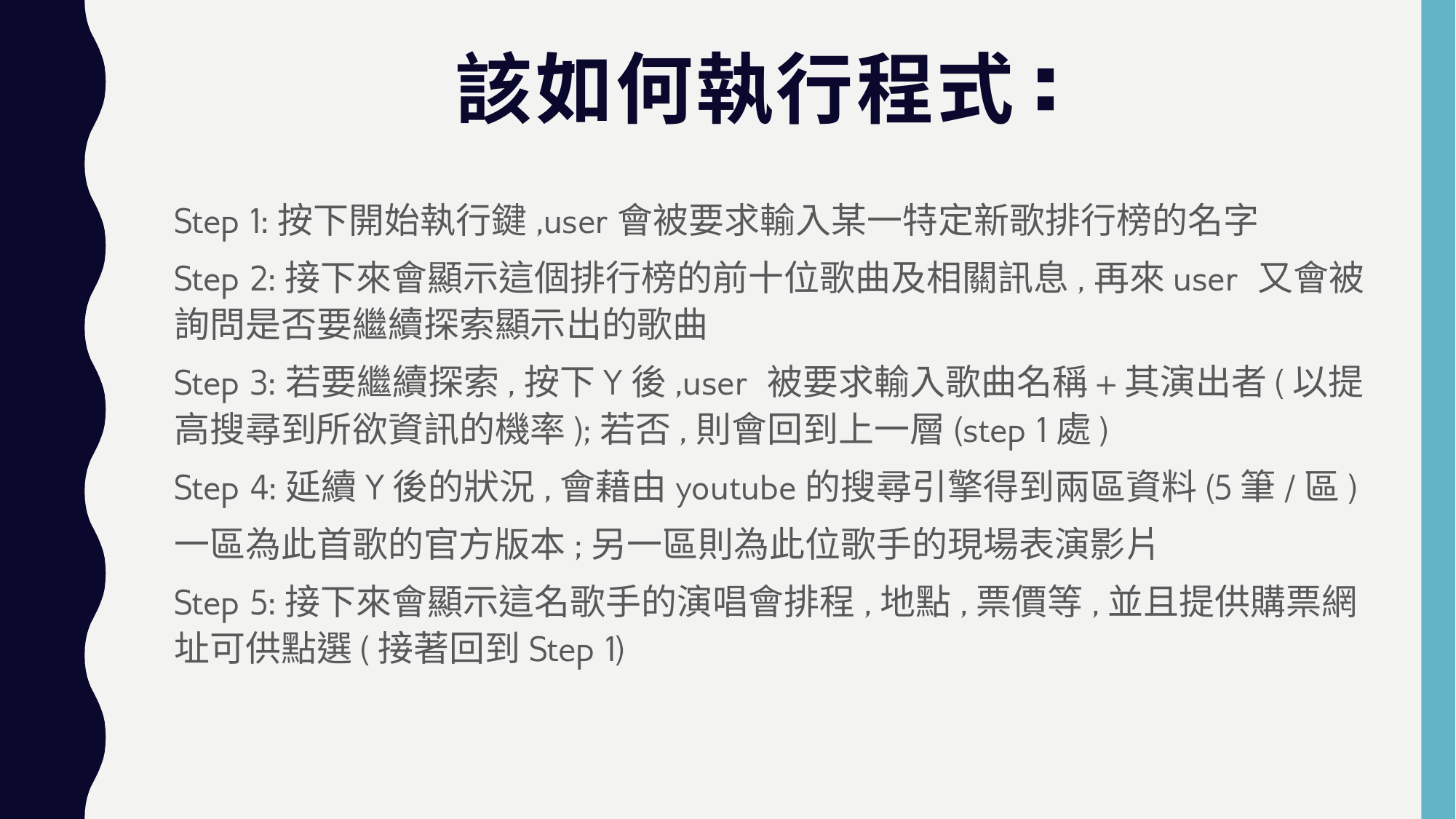

# 該如何執行程式:
Step 1:按下開始執行鍵,user會被要求輸入某一特定新歌排行榜的名字
Step 2:接下來會顯示這個排行榜的前十位歌曲及相關訊息,再來user 又會被詢問是否要繼續探索顯示出的歌曲
Step 3:若要繼續探索,按下Y後,user 被要求輸入歌曲名稱+其演出者(以提高搜尋到所欲資訊的機率);若否,則會回到上一層(step 1處)
Step 4:延續Y後的狀況,會藉由youtube的搜尋引擎得到兩區資料(5筆/區)
一區為此首歌的官方版本;另一區則為此位歌手的現場表演影片
Step 5:接下來會顯示這名歌手的演唱會排程,地點,票價等,並且提供購票網址可供點選(接著回到Step 1)